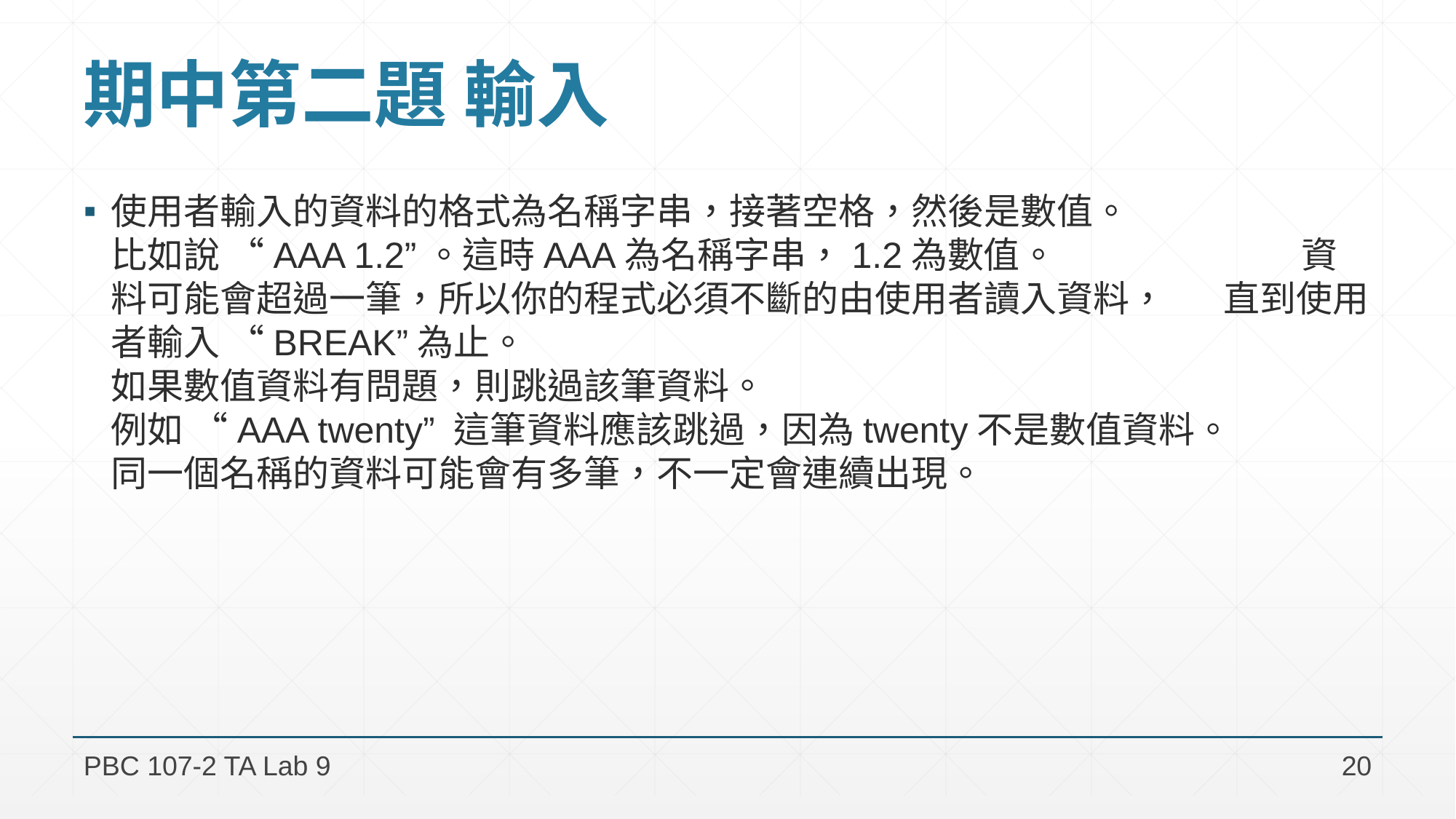

# 期中第二題 輸入
使用者輸入的資料的格式為名稱字串，接著空格，然後是數值。
比如說 “AAA 1.2”。這時AAA為名稱字串，1.2為數值。                              資料可能會超過一筆，所以你的程式必須不斷的由使用者讀入資料，       直到使用者輸入 “BREAK”為止。
如果數值資料有問題，則跳過該筆資料。
例如 “AAA twenty” 這筆資料應該跳過，因為twenty不是數值資料。
同一個名稱的資料可能會有多筆，不一定會連續出現。
PBC 107-2 TA Lab 9
20